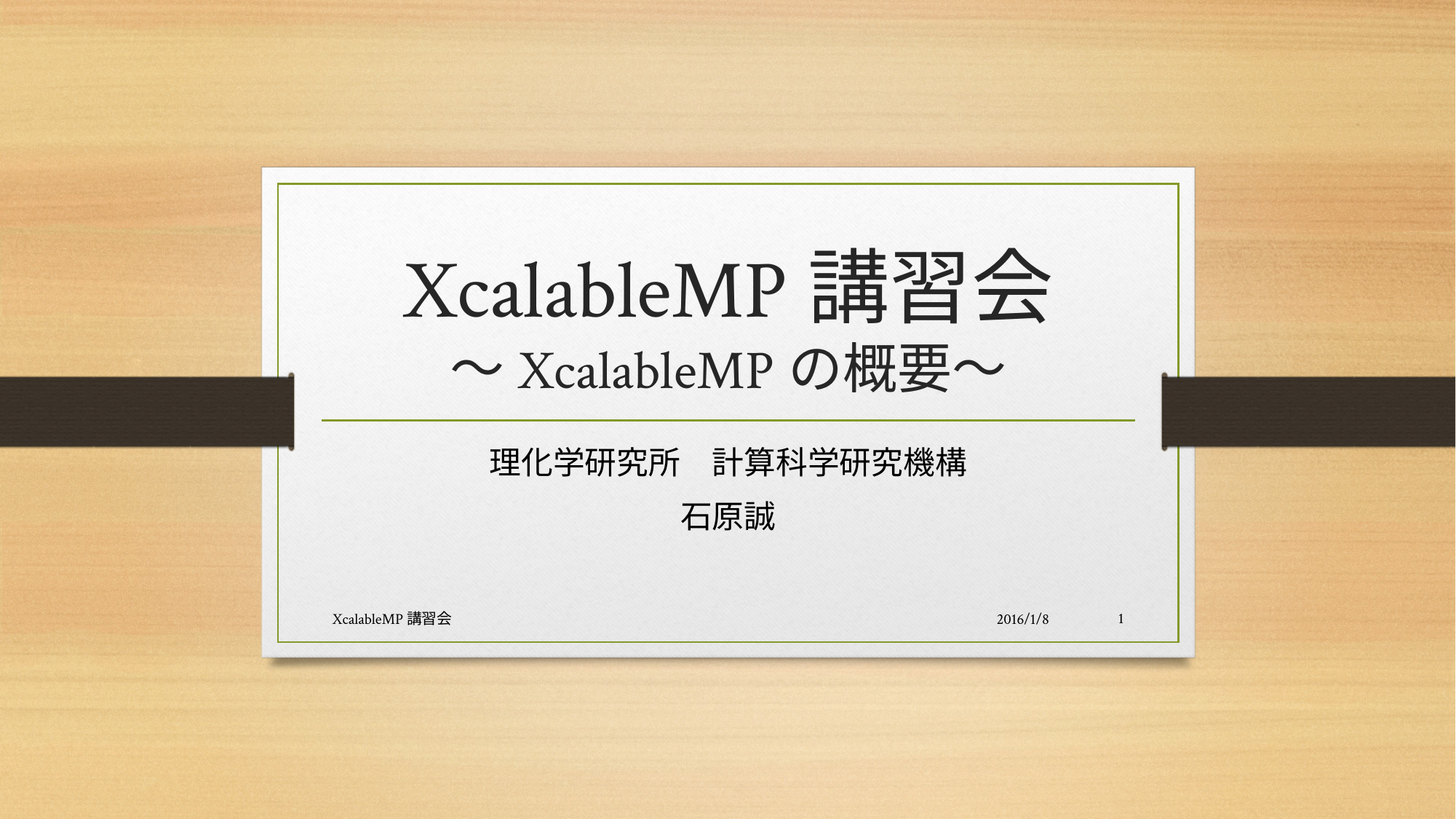

# XcalableMP講習会 ～XcalableMPの概要～
理化学研究所　計算科学研究機構
石原誠
XcalableMP講習会
2016/1/8
1